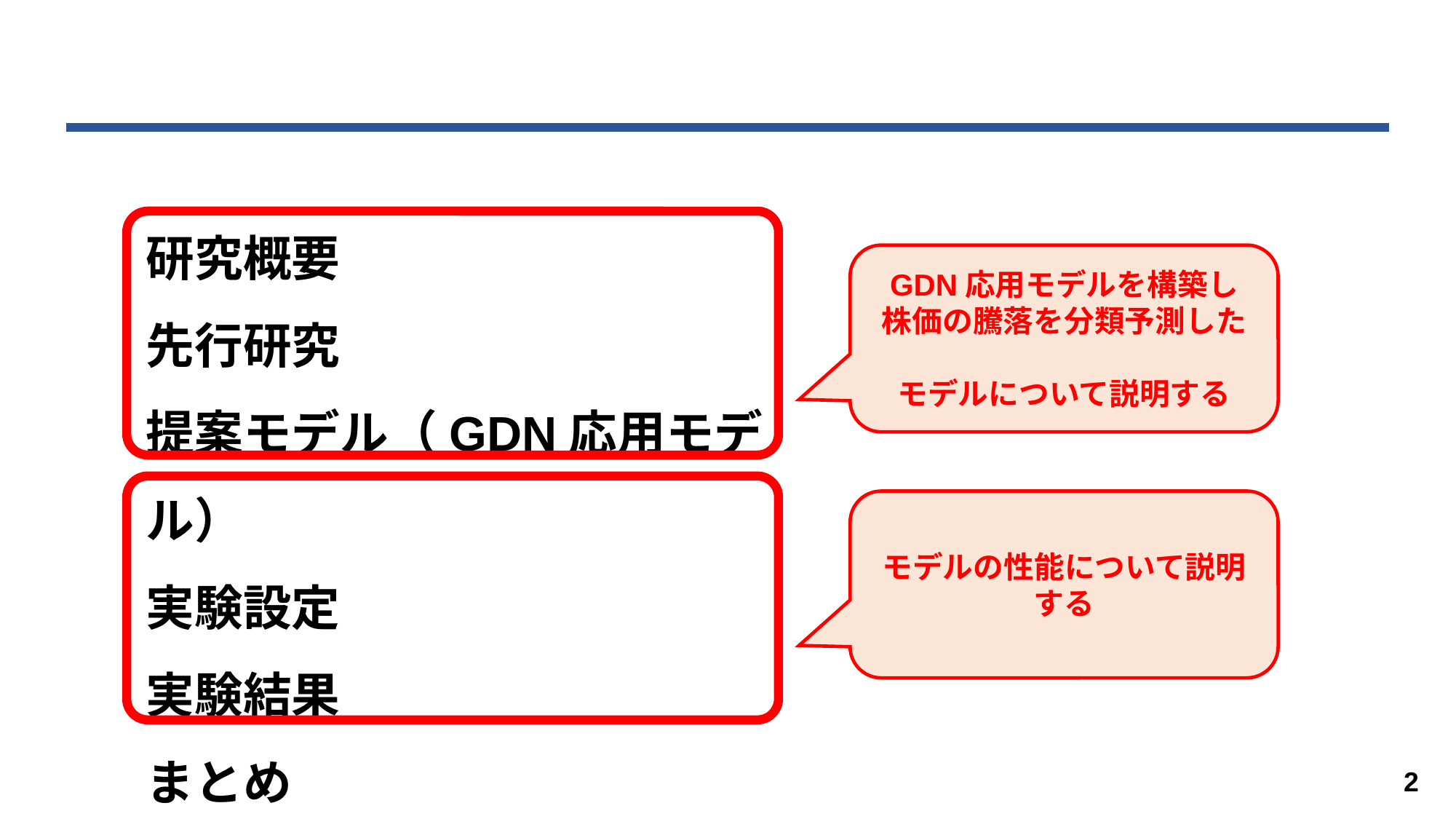

研究概要
先行研究
提案モデル（GDN応用モデル）
実験設定
実験結果
まとめ

GDN応用モデルを構築し
株価の騰落を分類予測した

モデルについて説明する

モデルの性能について説明する
2